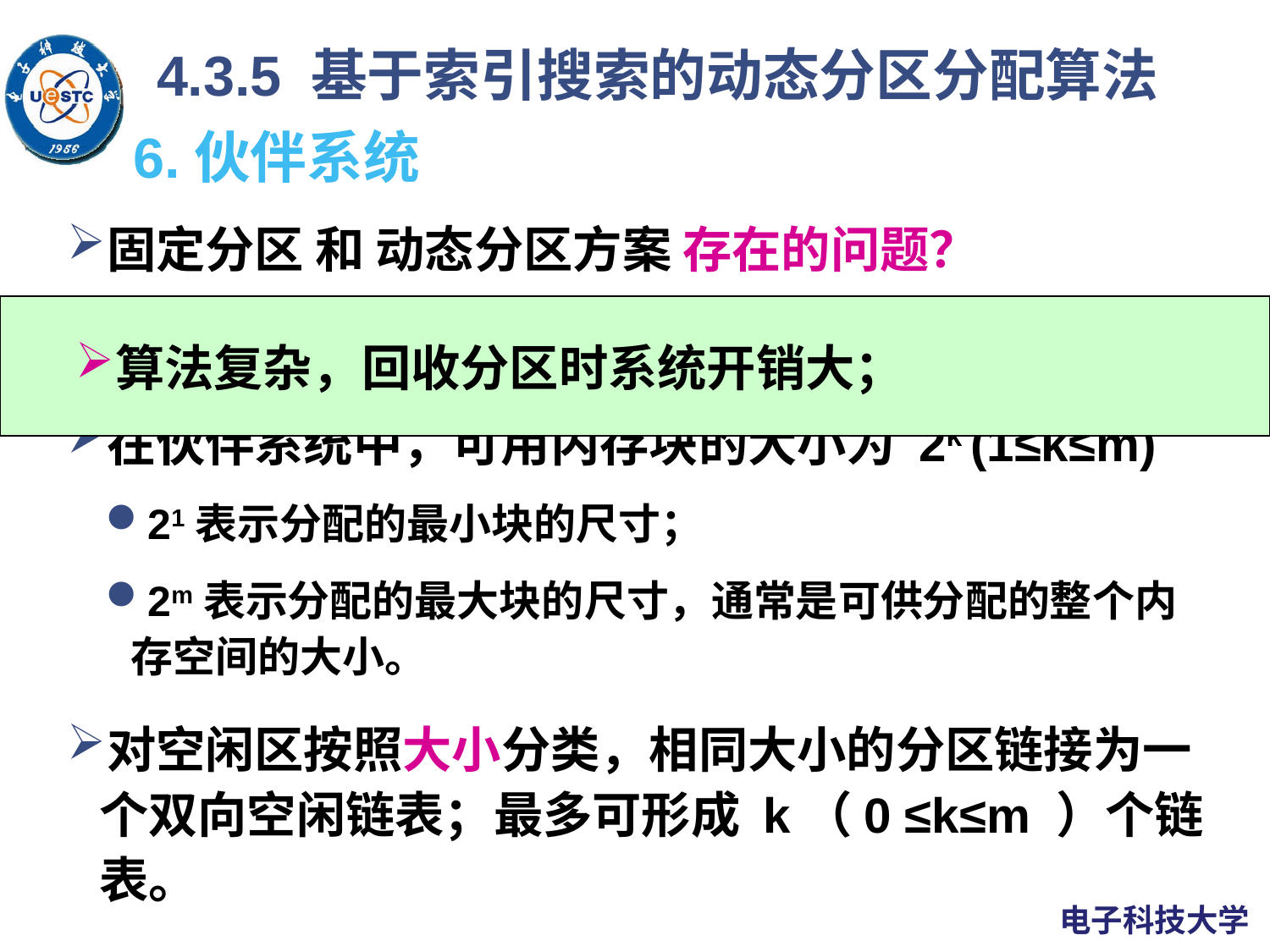

4.3.5 基于索引搜索的动态分区分配算法
# 6.伙伴系统
固定分区 和 动态分区方案 存在的问题？
伙伴系统是一种折中方案。
在伙伴系统中，可用内存块的大小为 2k (1≤k≤m)
21表示分配的最小块的尺寸；
2m表示分配的最大块的尺寸，通常是可供分配的整个内存空间的大小。
对空闲区按照大小分类，相同大小的分区链接为一个双向空闲链表；最多可形成 k（0 ≤k≤m ）个链表。
 并发执行的进程数量受到限制；
 内部碎片影响内存利用率
算法复杂，回收分区时系统开销大；